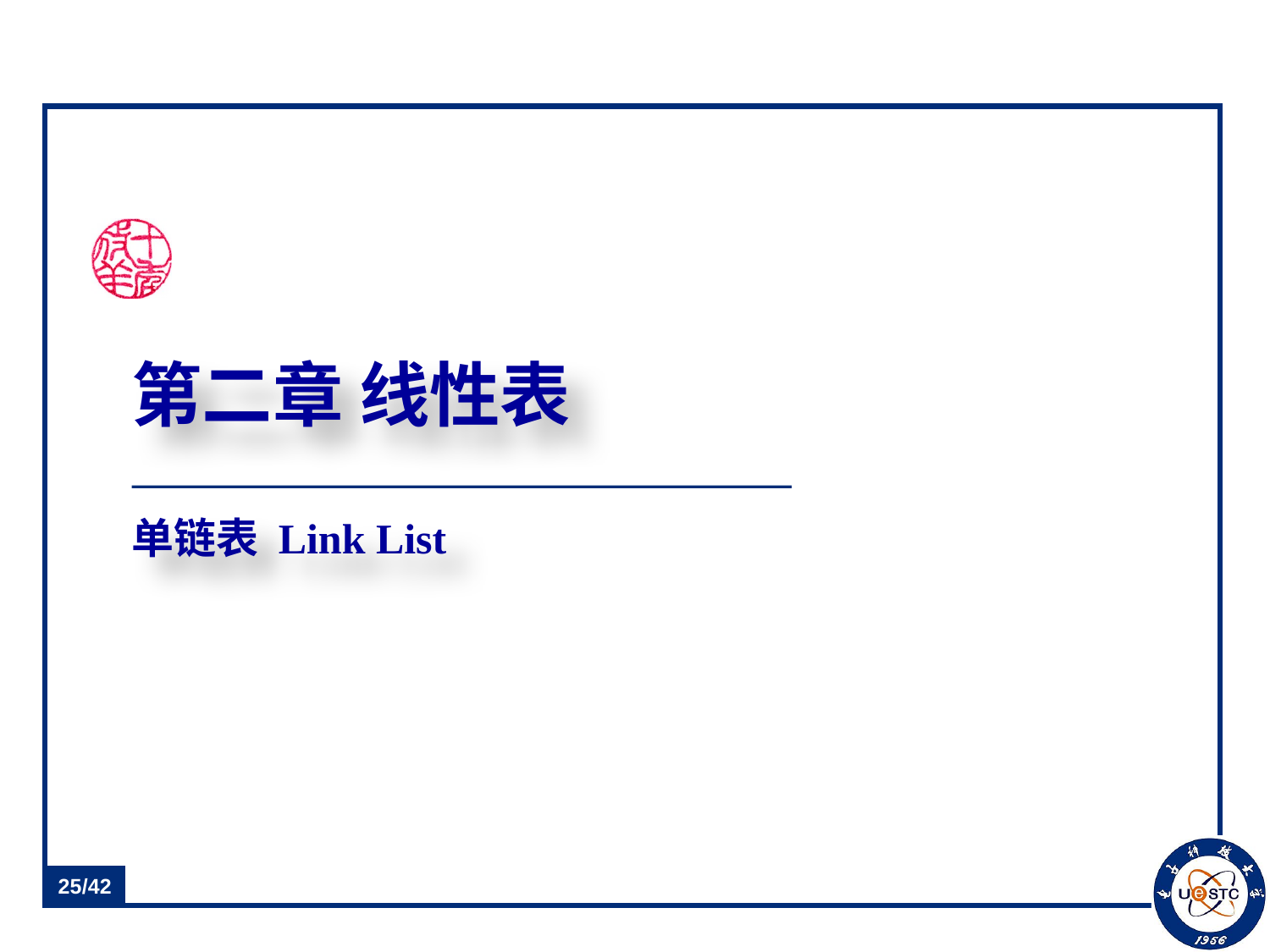

# 第二章 线性表
单链表 Link List
25/42